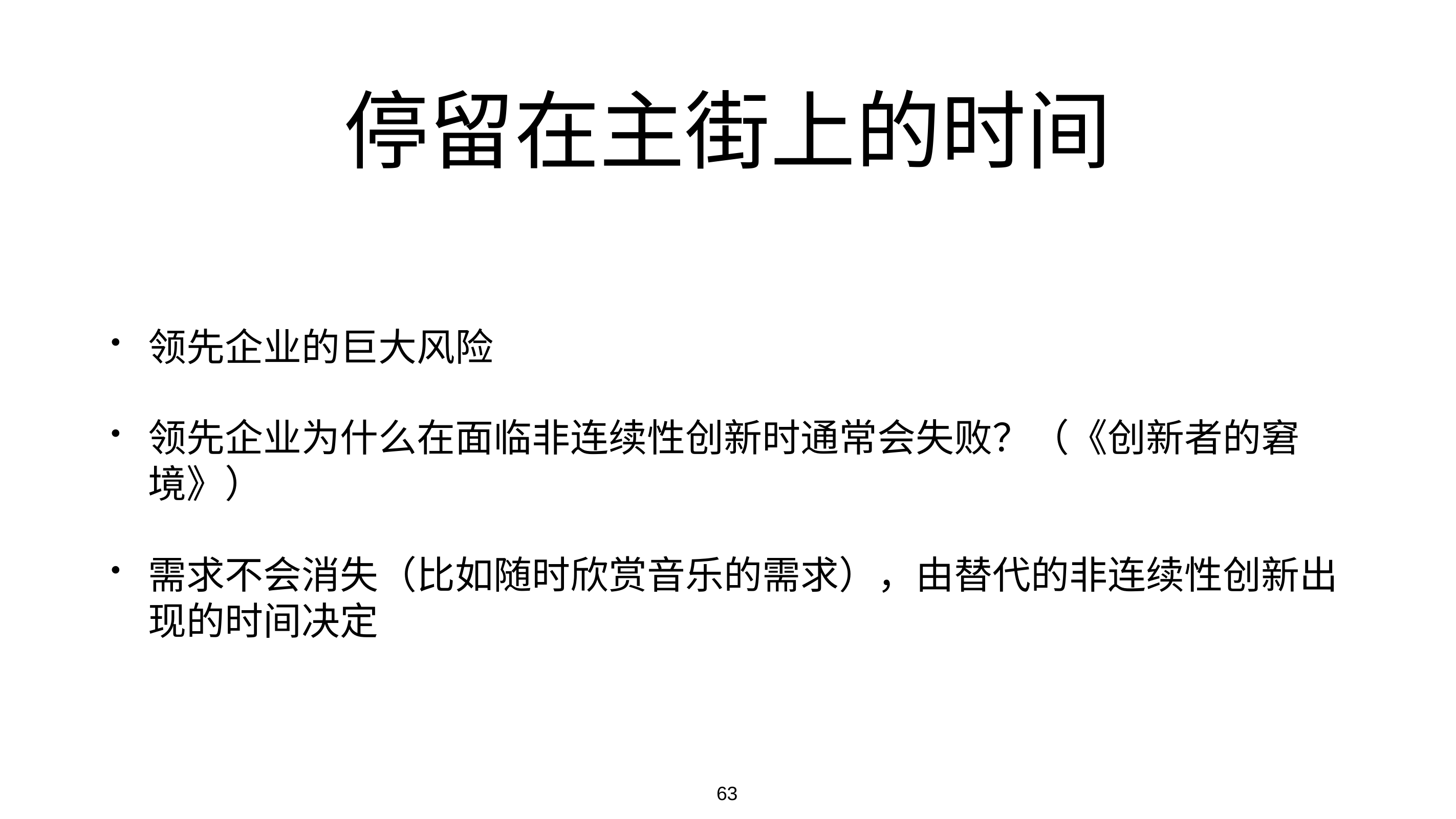

# 停留在主街上的时间
领先企业的巨大风险
领先企业为什么在面临非连续性创新时通常会失败？（《创新者的窘境》）
需求不会消失（比如随时欣赏音乐的需求），由替代的非连续性创新出现的时间决定
63